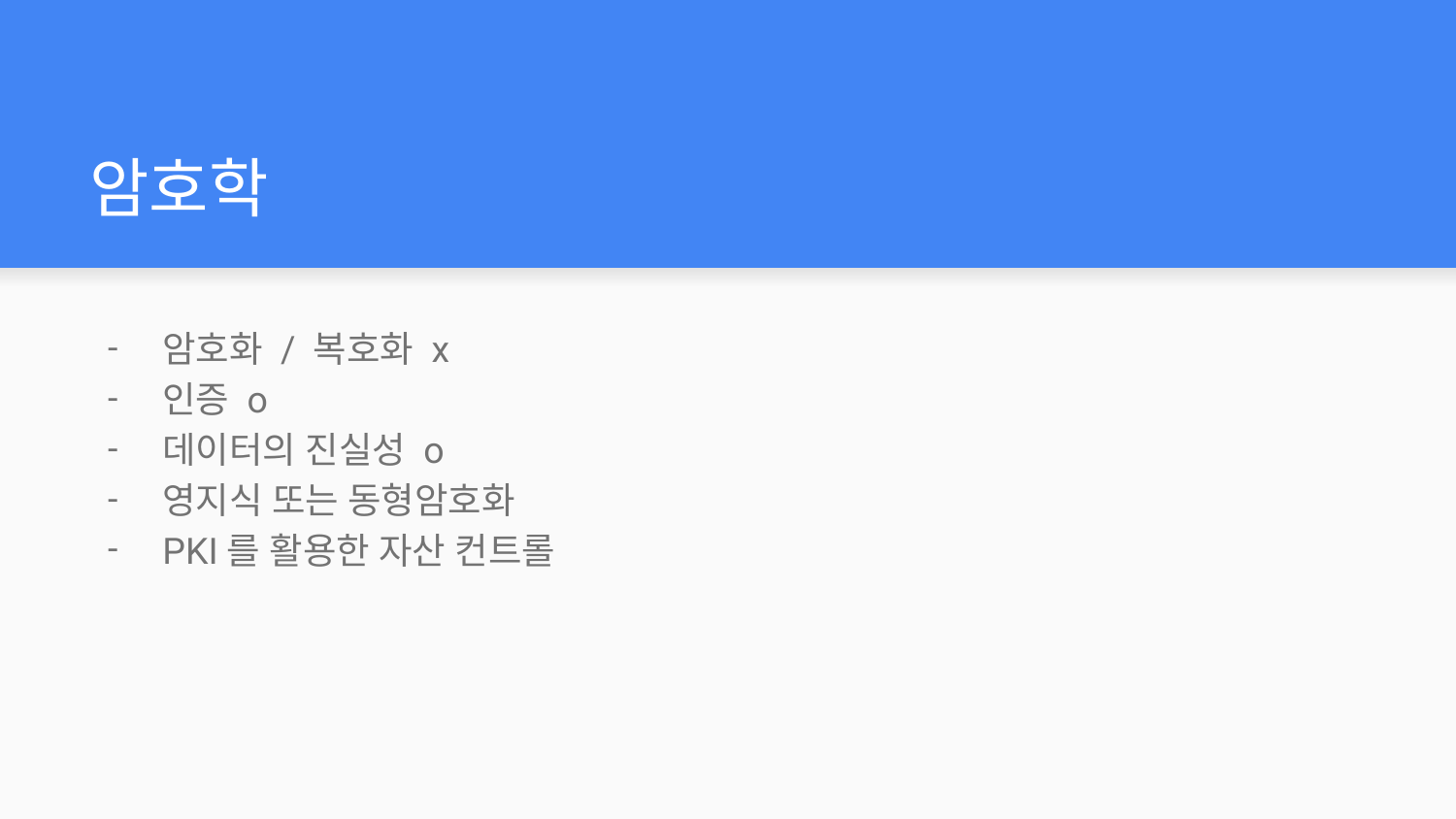

# 암호학
암호화 / 복호화 x
인증 o
데이터의 진실성 o
영지식 또는 동형암호화
PKI를 활용한 자산 컨트롤